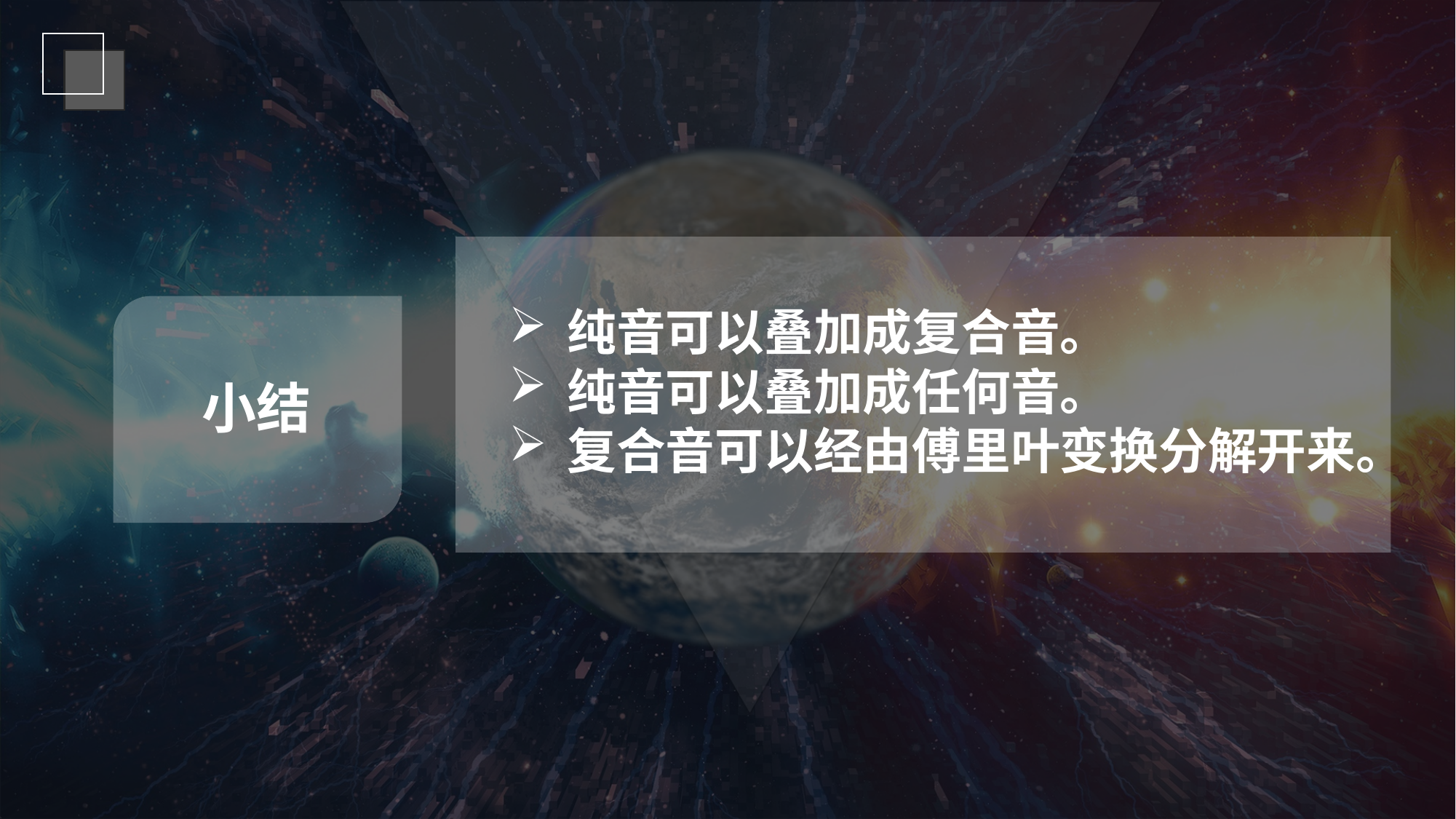

小结
纯音可以叠加成复合音。
纯音可以叠加成任何音。
复合音可以经由傅里叶变换分解开来。